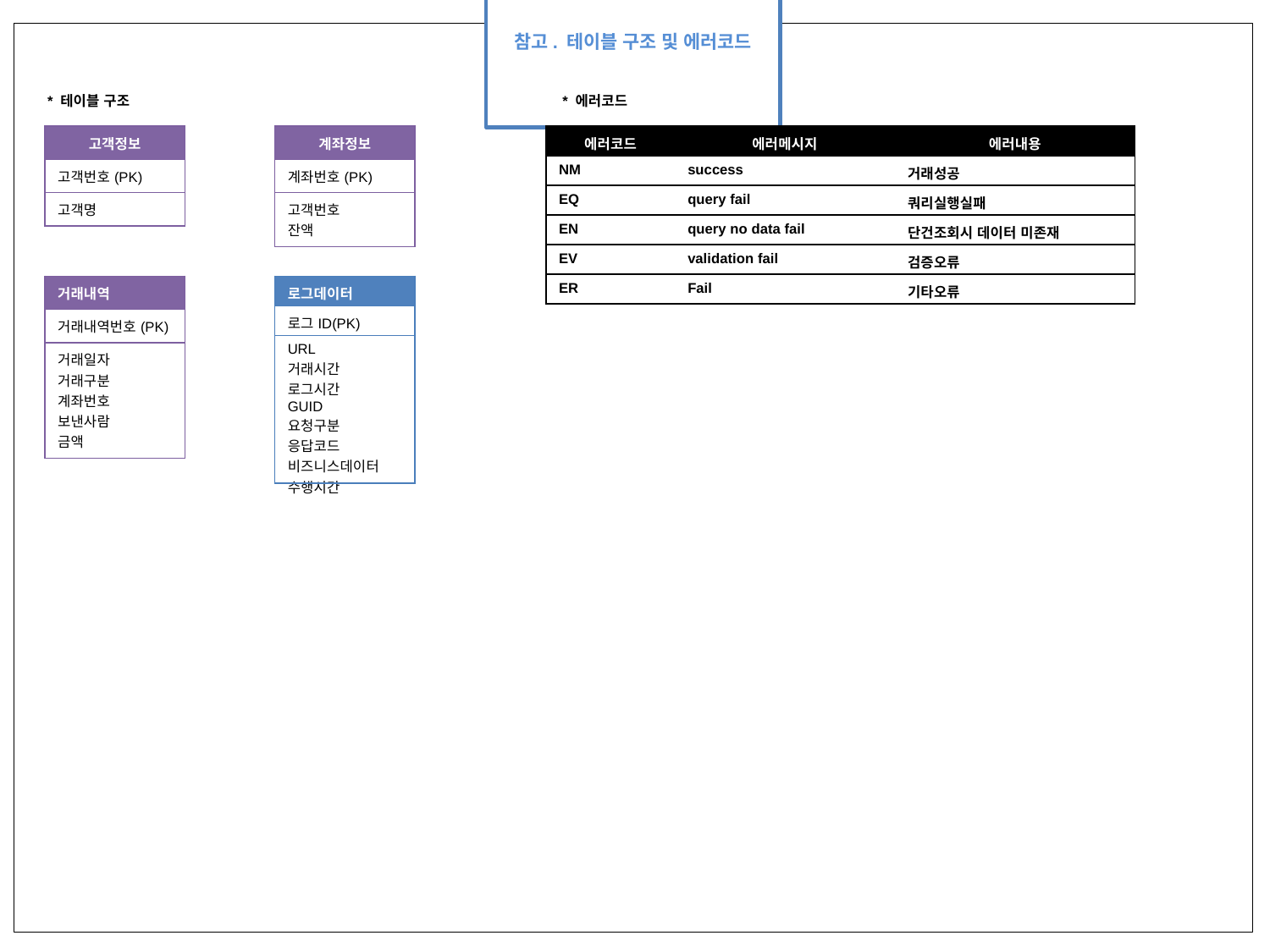

# 참고. 테이블 구조 및 에러코드
* 테이블 구조
* 에러코드
| 고객정보 |
| --- |
| 고객번호(PK) |
| 고객명 |
| 계좌정보 |
| --- |
| 계좌번호(PK) |
| 고객번호 잔액 |
| 에러코드 | 에러메시지 | 에러내용 |
| --- | --- | --- |
| NM | success | 거래성공 |
| EQ | query fail | 쿼리실행실패 |
| EN | query no data fail | 단건조회시 데이터 미존재 |
| EV | validation fail | 검증오류 |
| ER | Fail | 기타오류 |
| 거래내역 |
| --- |
| 거래내역번호(PK) |
| 거래일자 거래구분 계좌번호 보낸사람 금액 |
| 로그데이터 |
| --- |
| 로그ID(PK) |
| URL 거래시간 로그시간 GUID 요청구분 응답코드 비즈니스데이터 수행시간 |